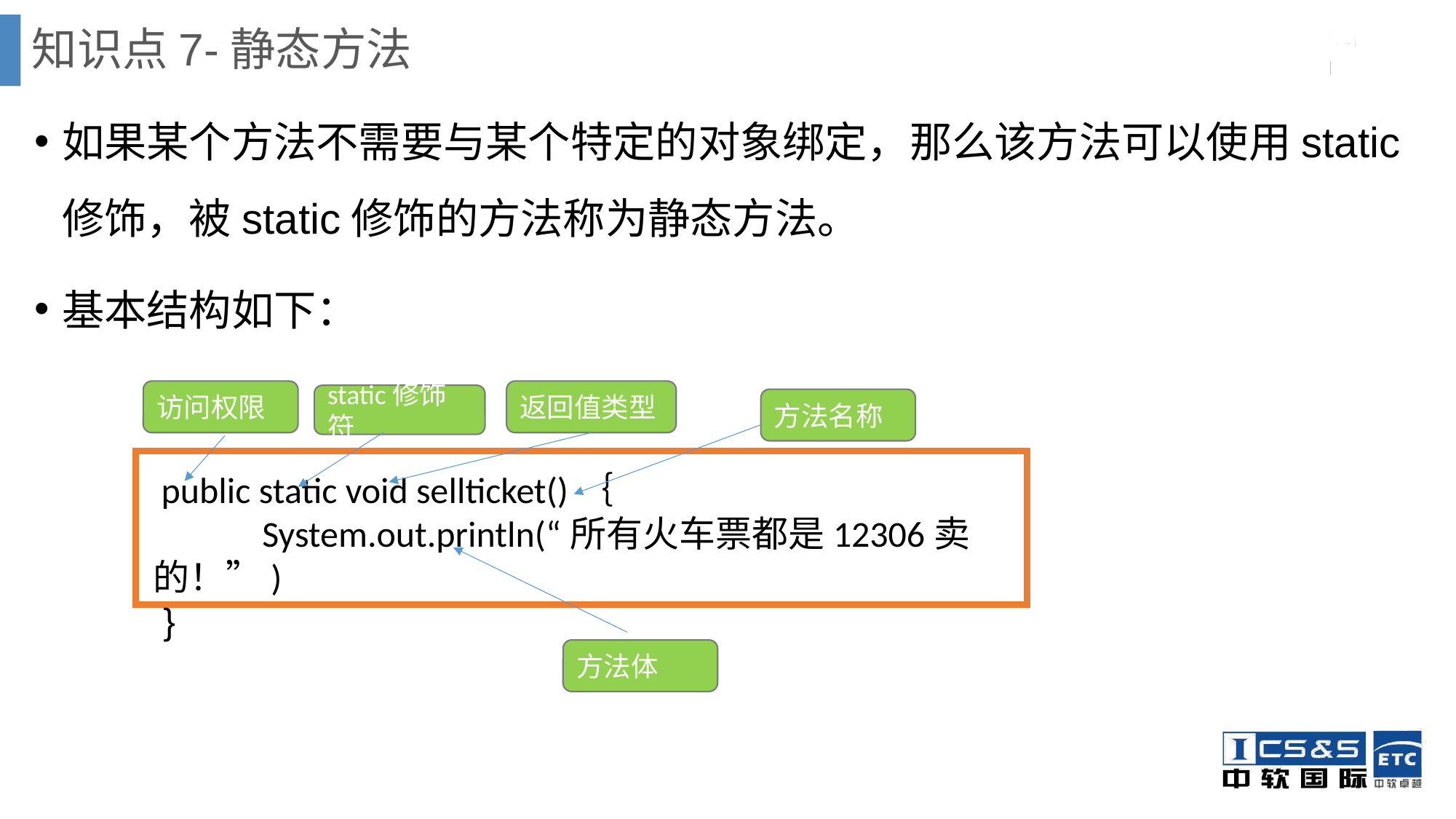

# 知识点7-静态方法
如果某个方法不需要与某个特定的对象绑定，那么该方法可以使用static修饰，被static修饰的方法称为静态方法。
基本结构如下：
访问权限
返回值类型
static修饰符
方法名称

 public static void sellticket()｛
  	System.out.println(“所有火车票都是12306卖的！”)
 }
方法体